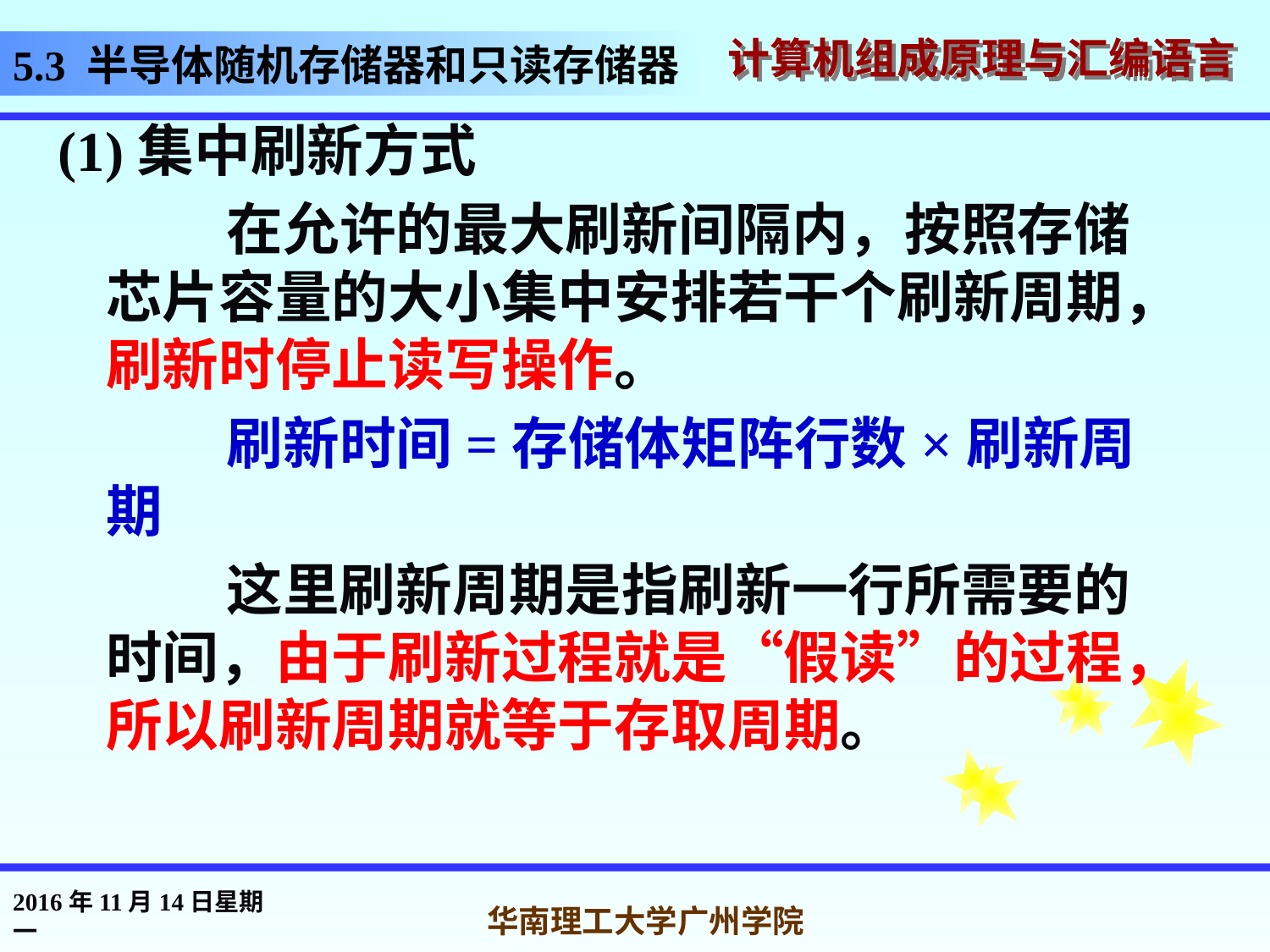

# 5.3 半导体随机存储器和只读存储器
(1)集中刷新方式
            在允许的最大刷新间隔内，按照存储芯片容量的大小集中安排若干个刷新周期，刷新时停止读写操作。
            刷新时间=存储体矩阵行数×刷新周期
            这里刷新周期是指刷新一行所需要的时间，由于刷新过程就是“假读”的过程，所以刷新周期就等于存取周期。
2016年11月14日星期一
华南理工大学广州学院